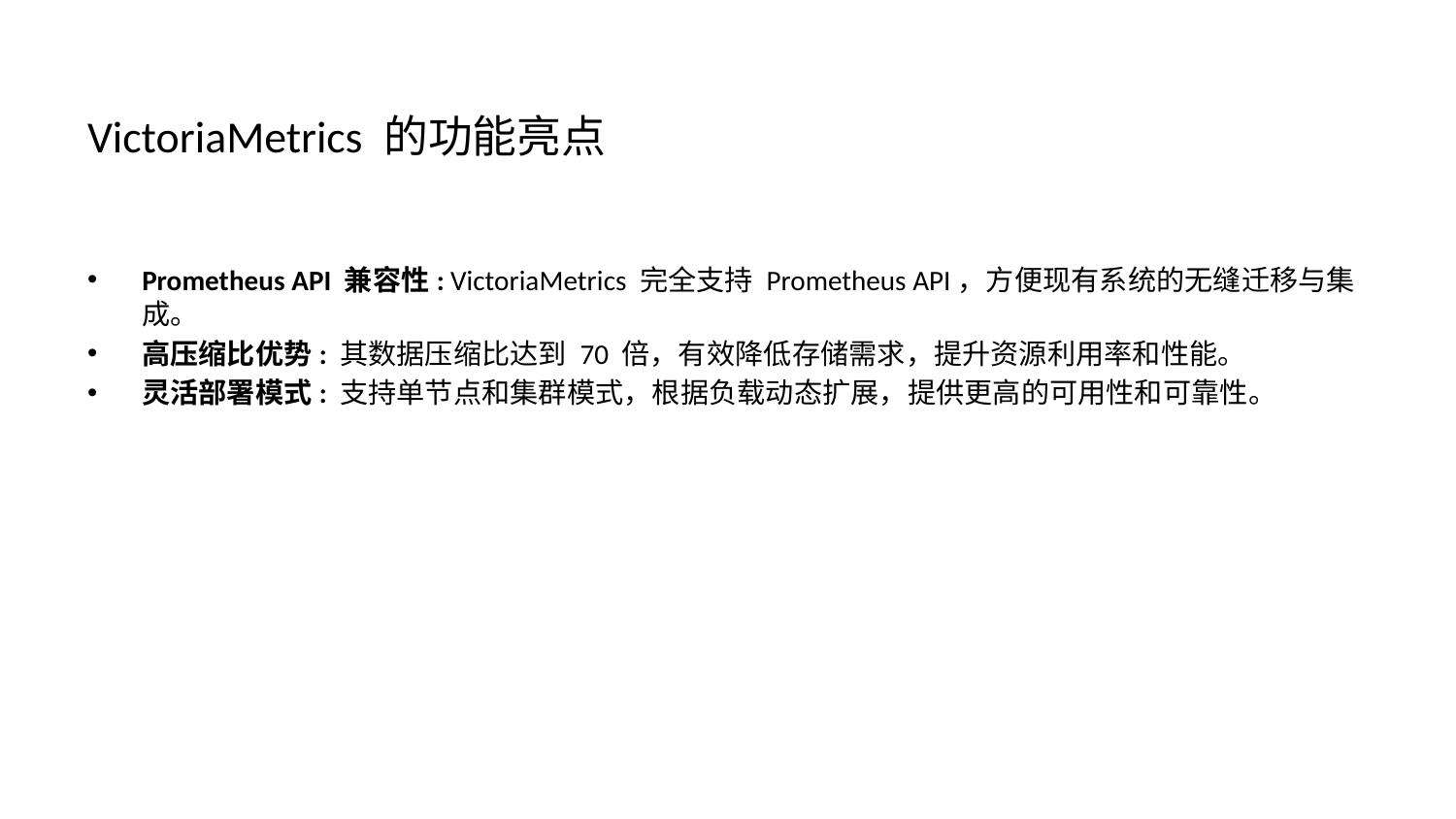

# VictoriaMetrics 的功能亮点
Prometheus API 兼容性: VictoriaMetrics 完全支持 Prometheus API，方便现有系统的无缝迁移与集成。
高压缩比优势: 其数据压缩比达到 70 倍，有效降低存储需求，提升资源利用率和性能。
灵活部署模式: 支持单节点和集群模式，根据负载动态扩展，提供更高的可用性和可靠性。